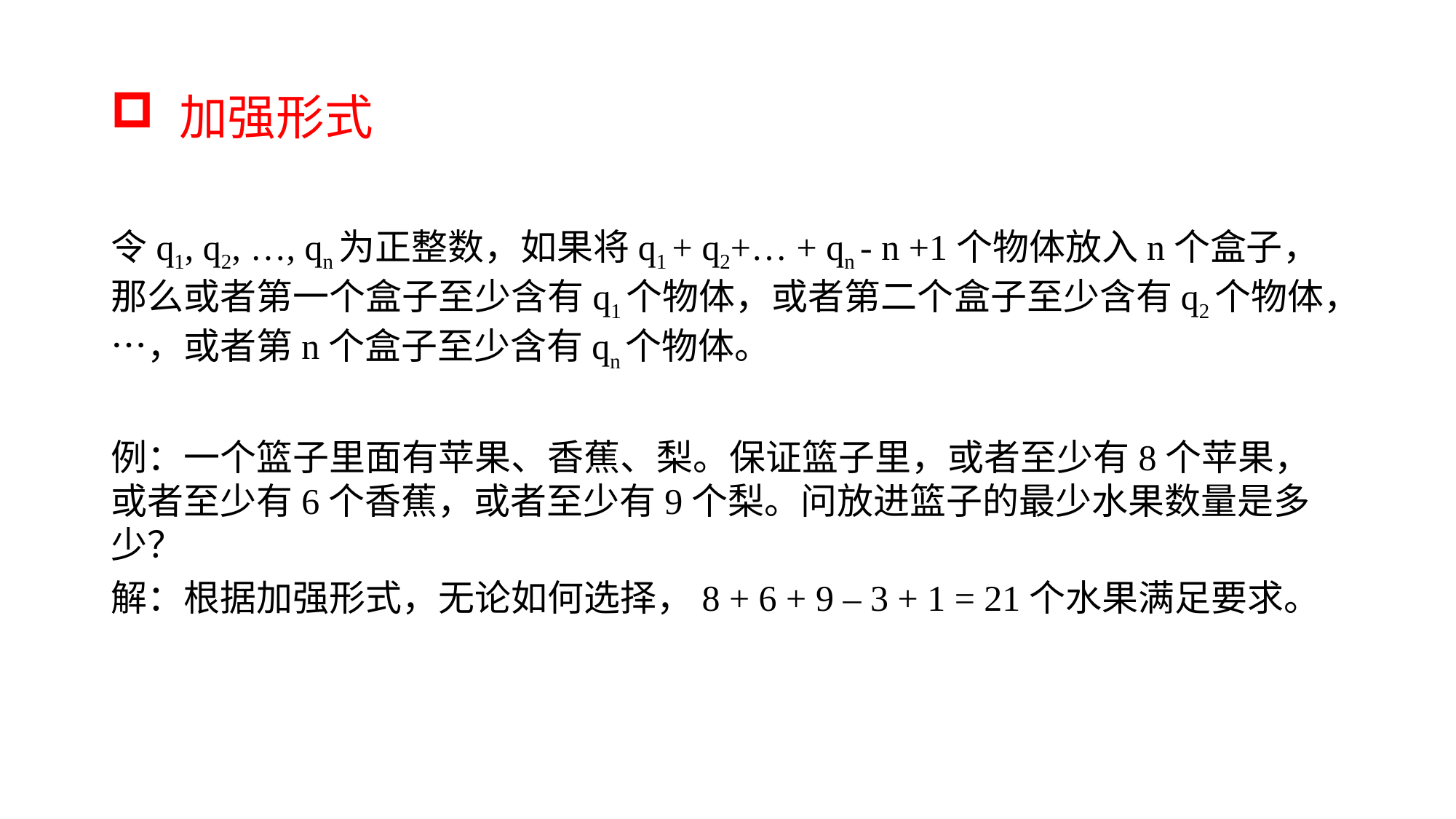

# 加强形式
令q1, q2, …, qn为正整数，如果将q1 + q2+… + qn - n +1个物体放入n个盒子，那么或者第一个盒子至少含有q1个物体，或者第二个盒子至少含有q2个物体，…，或者第n个盒子至少含有qn个物体。

例：一个篮子里面有苹果、香蕉、梨。保证篮子里，或者至少有8个苹果，或者至少有6个香蕉，或者至少有9个梨。问放进篮子的最少水果数量是多少？
解：根据加强形式，无论如何选择，8 + 6 + 9 – 3 + 1 = 21个水果满足要求。